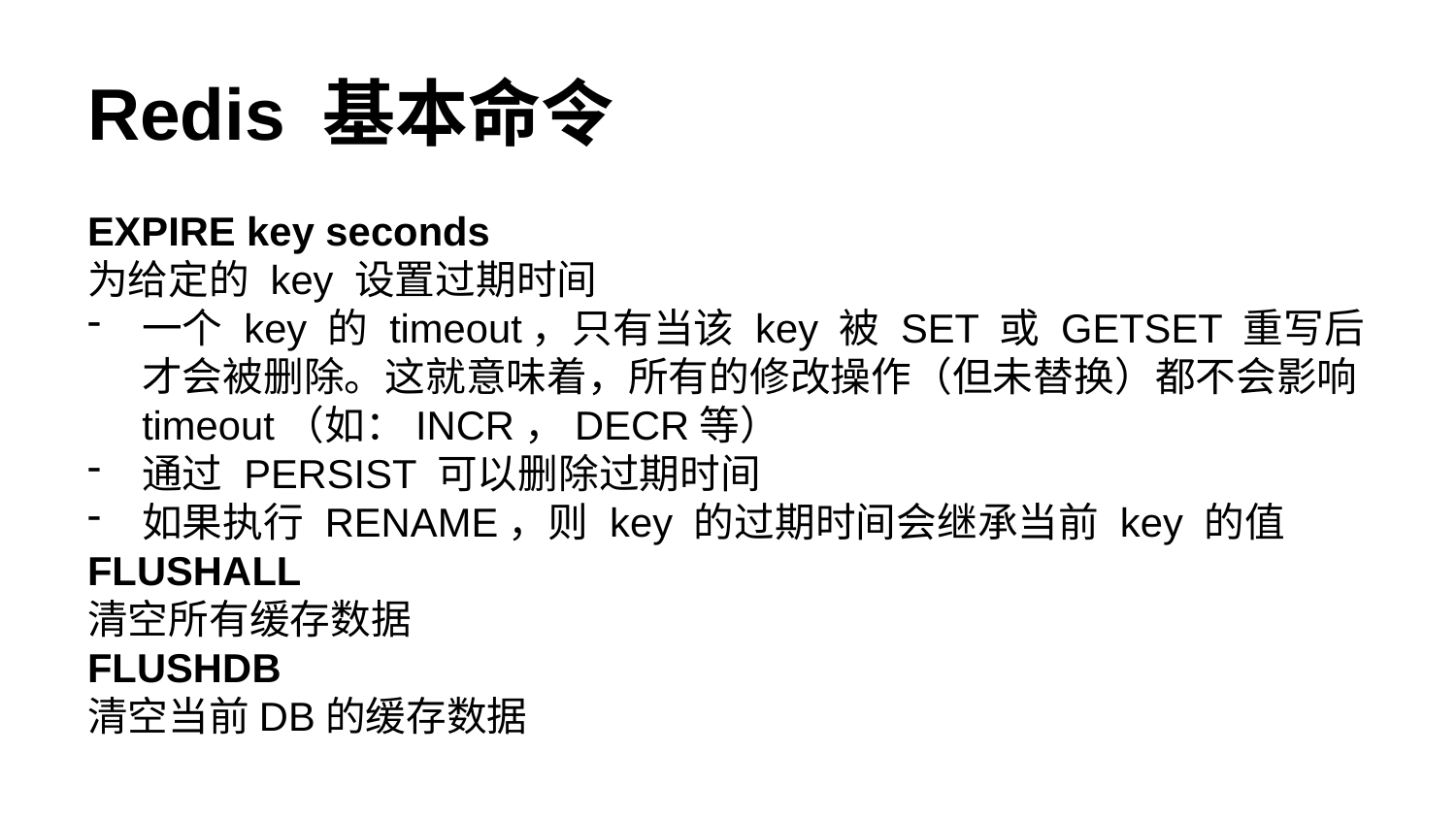

# Redis 基本命令
EXPIRE key seconds
为给定的 key 设置过期时间
一个 key 的 timeout，只有当该 key 被 SET 或 GETSET 重写后才会被删除。这就意味着，所有的修改操作（但未替换）都不会影响 timeout（如：INCR，DECR等）
通过 PERSIST 可以删除过期时间
如果执行 RENAME，则 key 的过期时间会继承当前 key 的值
FLUSHALL
清空所有缓存数据
FLUSHDB
清空当前DB的缓存数据